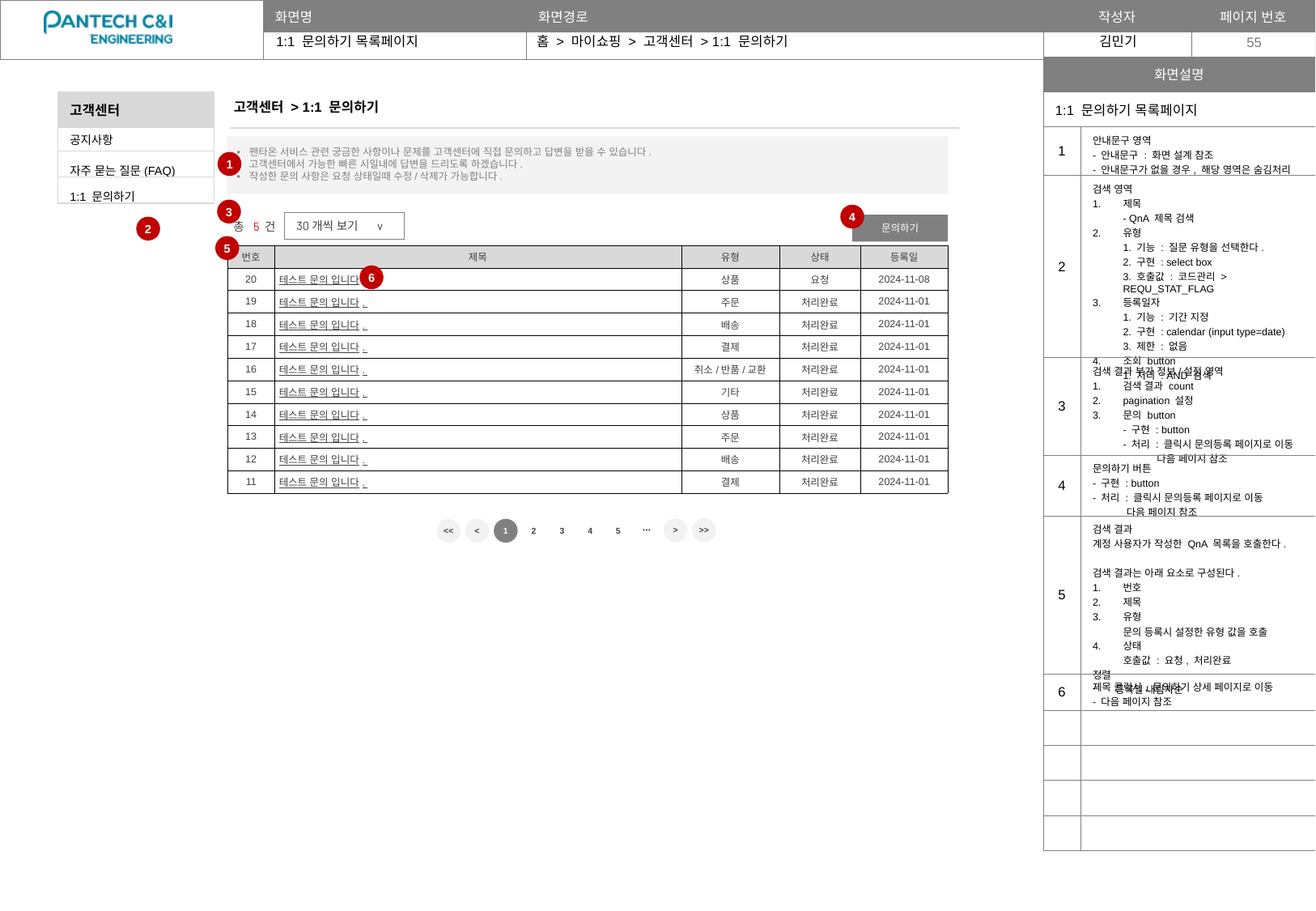

1:1 문의하기 목록페이지
홈 > 마이쇼핑 > 고객센터 > 1:1 문의하기
55
| 화면설명 |  |
| --- | --- |
| 1:1 문의하기 목록페이지 |  |
| 1 | 안내문구 영역 - 안내문구 : 화면 설계 참조 - 안내문구가 없을 경우, 해당 영역은 숨김처리 |
| 2 | 검색 영역 제목 - QnA 제목 검색 유형 1. 기능 : 질문 유형을 선택한다. 2. 구현 : select box 3. 호출값 : 코드관리 > REQU\_STAT\_FLAG 등록일자 1. 기능 : 기간 지정 2. 구현 : calendar (input type=date) 3. 제한 : 없음 조회 button 1. 처리 : AND 검색 |
| 3 | 검색 결과 부가 정보/설정 영역 검색 결과 count pagination 설정 문의 button - 구현 : button - 처리 : 클릭시 문의등록 페이지로 이동 다음 페이지 참조 |
| 4 | 문의하기 버튼 - 구현 : button - 처리 : 클릭시 문의등록 페이지로 이동 다음 페이지 참조 |
| 5 | 검색 결과 계정 사용자가 작성한 QnA 목록을 호출한다. 검색 결과는 아래 요소로 구성된다. 번호 제목 유형 문의 등록시 설정한 유형 값을 호출 상태 호출값 : 요청, 처리완료 정렬 등록일 내림차순 |
| 6 | 제목 클릭시, 문의하기 상세 페이지로 이동 - 다음 페이지 참조 |
|  |  |
|  |  |
|  |  |
|  |  |
고객센터 > 1:1 문의하기
| 고객센터 |
| --- |
| 공지사항 |
| 자주 묻는 질문(FAQ) |
| 1:1 문의하기 |
팬타온 서비스 관련 궁금한 사항이나 문제를 고객센터에 직접 문의하고 답변을 받을 수 있습니다.
고객센터에서 가능한 빠른 시일내에 답변을 드리도록 하겠습니다.
작성한 문의 사항은 요청 상태일때 수정/삭제가 가능합니다.
1
3
4
총  5 건
30개씩 보기     v
문의하기
2
5
| 번호 | 제목 | 유형 | 상태 | 등록일 |
| --- | --- | --- | --- | --- |
| 20 | 테스트 문의 입니다. | 상품 | 요청 | 2024-11-08 |
| 19 | 테스트 문의 입니다. | 주문 | 처리완료 | 2024-11-01 |
| 18 | 테스트 문의 입니다. | 배송 | 처리완료 | 2024-11-01 |
| 17 | 테스트 문의 입니다. | 결제 | 처리완료 | 2024-11-01 |
| 16 | 테스트 문의 입니다. | 취소/반품/교환 | 처리완료 | 2024-11-01 |
| 15 | 테스트 문의 입니다. | 기타 | 처리완료 | 2024-11-01 |
| 14 | 테스트 문의 입니다. | 상품 | 처리완료 | 2024-11-01 |
| 13 | 테스트 문의 입니다. | 주문 | 처리완료 | 2024-11-01 |
| 12 | 테스트 문의 입니다. | 배송 | 처리완료 | 2024-11-01 |
| 11 | 테스트 문의 입니다. | 결제 | 처리완료 | 2024-11-01 |
6
>>
⋯
>
3
4
5
<
1
2
<<